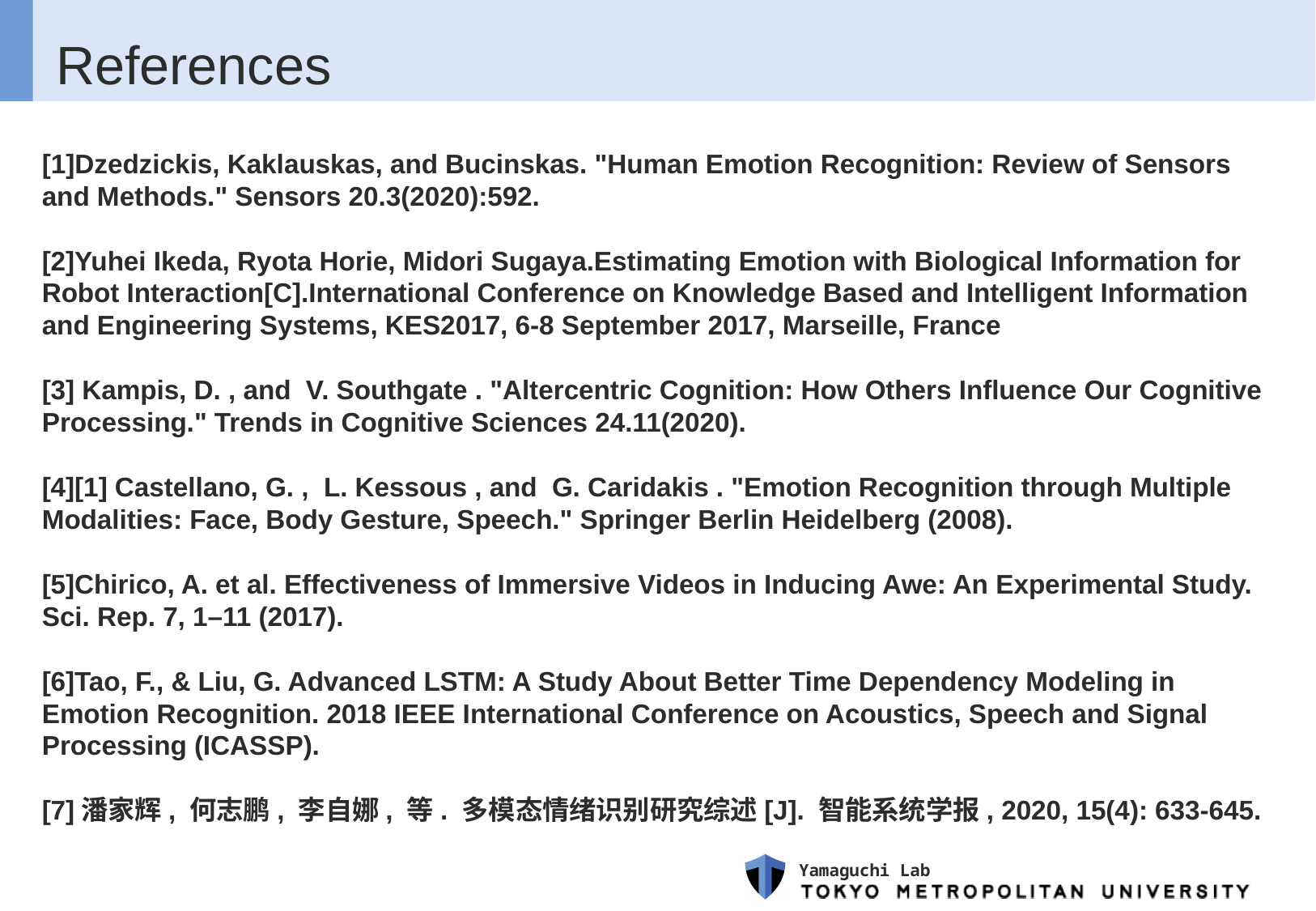

# References
[1]Dzedzickis, Kaklauskas, and Bucinskas. "Human Emotion Recognition: Review of Sensors and Methods." Sensors 20.3(2020):592.

[2]Yuhei Ikeda, Ryota Horie, Midori Sugaya.Estimating Emotion with Biological Information for Robot Interaction[C].International Conference on Knowledge Based and Intelligent Information and Engineering Systems, KES2017, 6-8 September 2017, Marseille, France

[3] Kampis, D. , and  V. Southgate . "Altercentric Cognition: How Others Influence Our Cognitive Processing." Trends in Cognitive Sciences 24.11(2020).

[4][1] Castellano, G. ,  L. Kessous , and  G. Caridakis . "Emotion Recognition through Multiple Modalities: Face, Body Gesture, Speech." Springer Berlin Heidelberg (2008).

[5]Chirico, A. et al. Effectiveness of Immersive Videos in Inducing Awe: An Experimental Study.
Sci. Rep. 7, 1–11 (2017).

[6]Tao, F., & Liu, G. Advanced LSTM: A Study About Better Time Dependency Modeling in Emotion Recognition. 2018 IEEE International Conference on Acoustics, Speech and Signal Processing (ICASSP).

[7]潘家辉, 何志鹏, 李自娜, 等. 多模态情绪识别研究综述[J]. 智能系统学报, 2020, 15(4): 633-645.

12